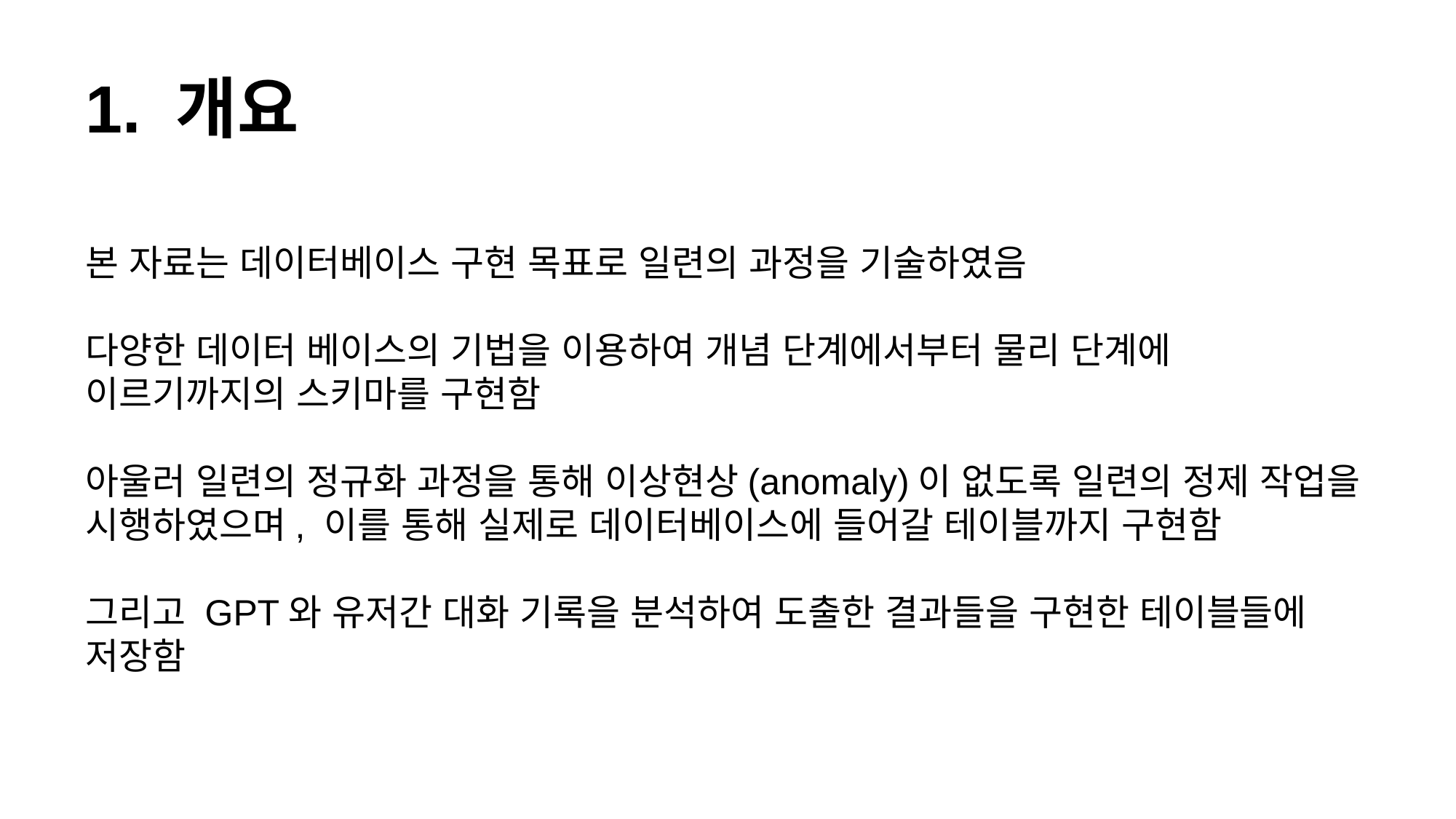

# 1. 개요
본 자료는 데이터베이스 구현 목표로 일련의 과정을 기술하였음

다양한 데이터 베이스의 기법을 이용하여 개념 단계에서부터 물리 단계에 이르기까지의 스키마를 구현함

아울러 일련의 정규화 과정을 통해 이상현상(anomaly)이 없도록 일련의 정제 작업을 시행하였으며, 이를 통해 실제로 데이터베이스에 들어갈 테이블까지 구현함

그리고 GPT와 유저간 대화 기록을 분석하여 도출한 결과들을 구현한 테이블들에
저장함